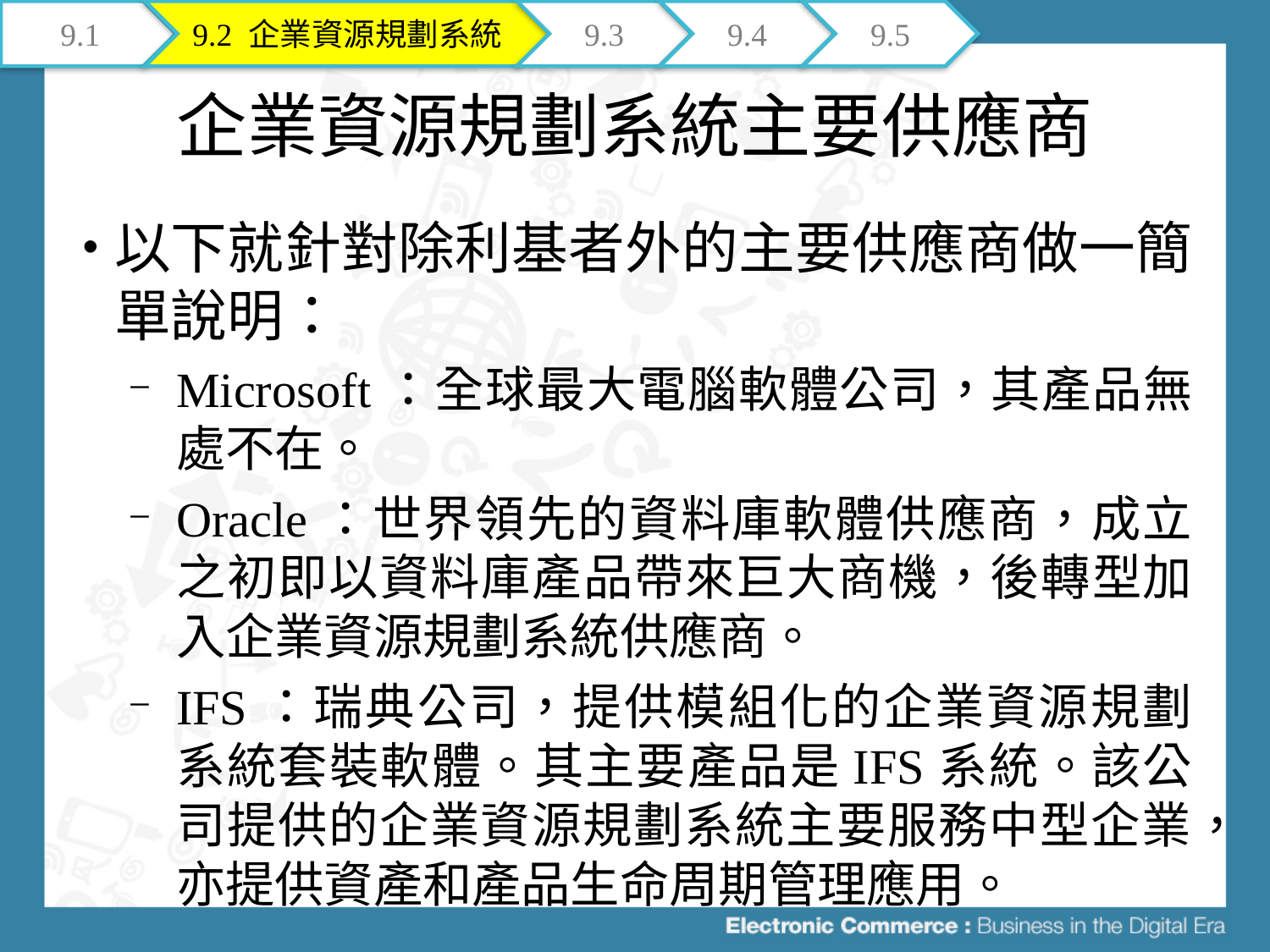

9.1
9.2 企業資源規劃系統
9.3
9.4
9.5
# 企業資源規劃系統主要供應商
以下就針對除利基者外的主要供應商做一簡單說明：
Microsoft：全球最大電腦軟體公司，其產品無處不在。
Oracle：世界領先的資料庫軟體供應商，成立之初即以資料庫產品帶來巨大商機，後轉型加入企業資源規劃系統供應商。
IFS：瑞典公司，提供模組化的企業資源規劃系統套裝軟體。其主要產品是IFS系統。該公司提供的企業資源規劃系統主要服務中型企業，亦提供資產和產品生命周期管理應用。